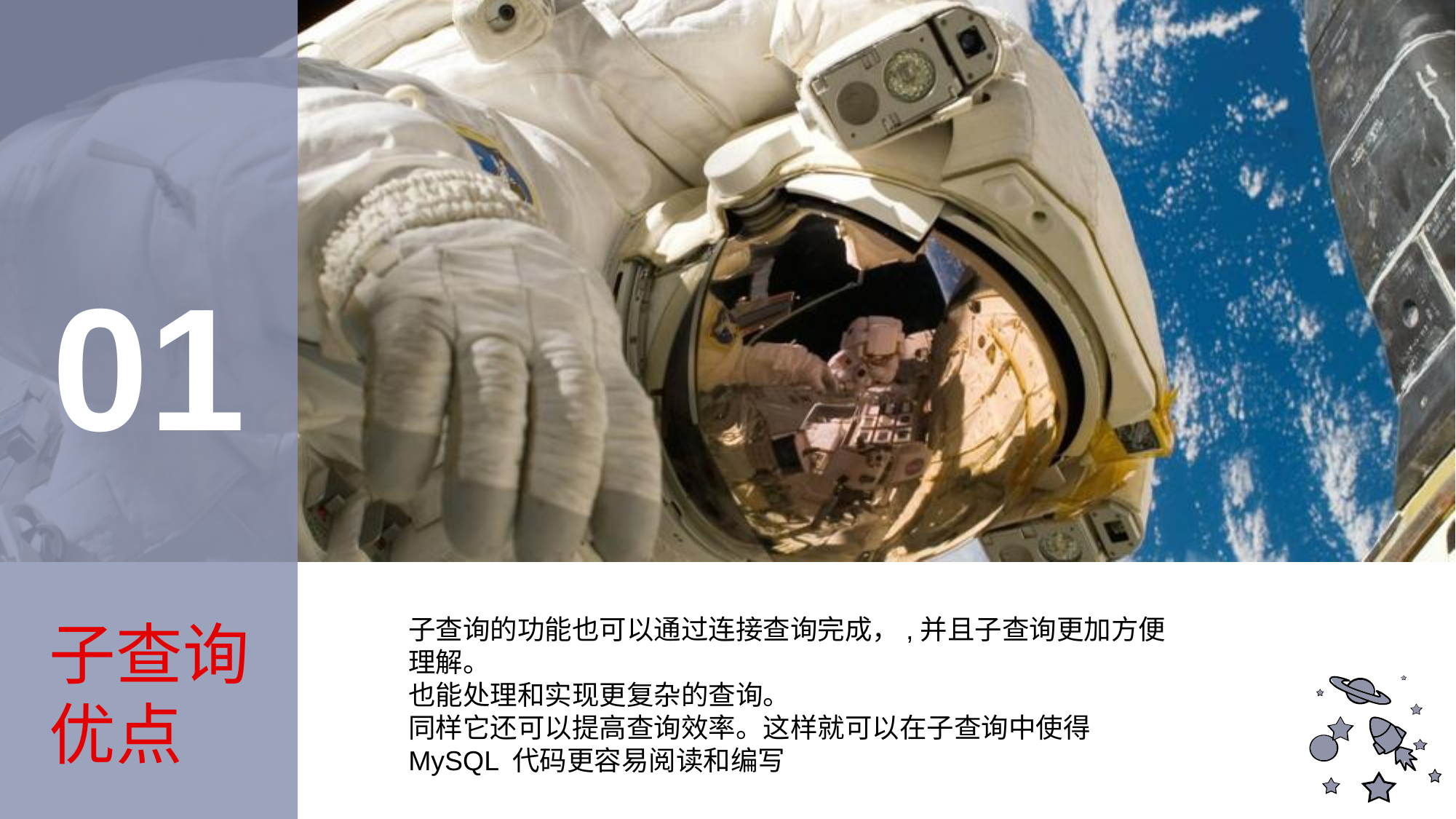

01
子查询优点
子查询的功能也可以通过连接查询完成，,并且子查询更加方便理解。
也能处理和实现更复杂的查询。
同样它还可以提高查询效率。这样就可以在子查询中使得 MySQL 代码更容易阅读和编写